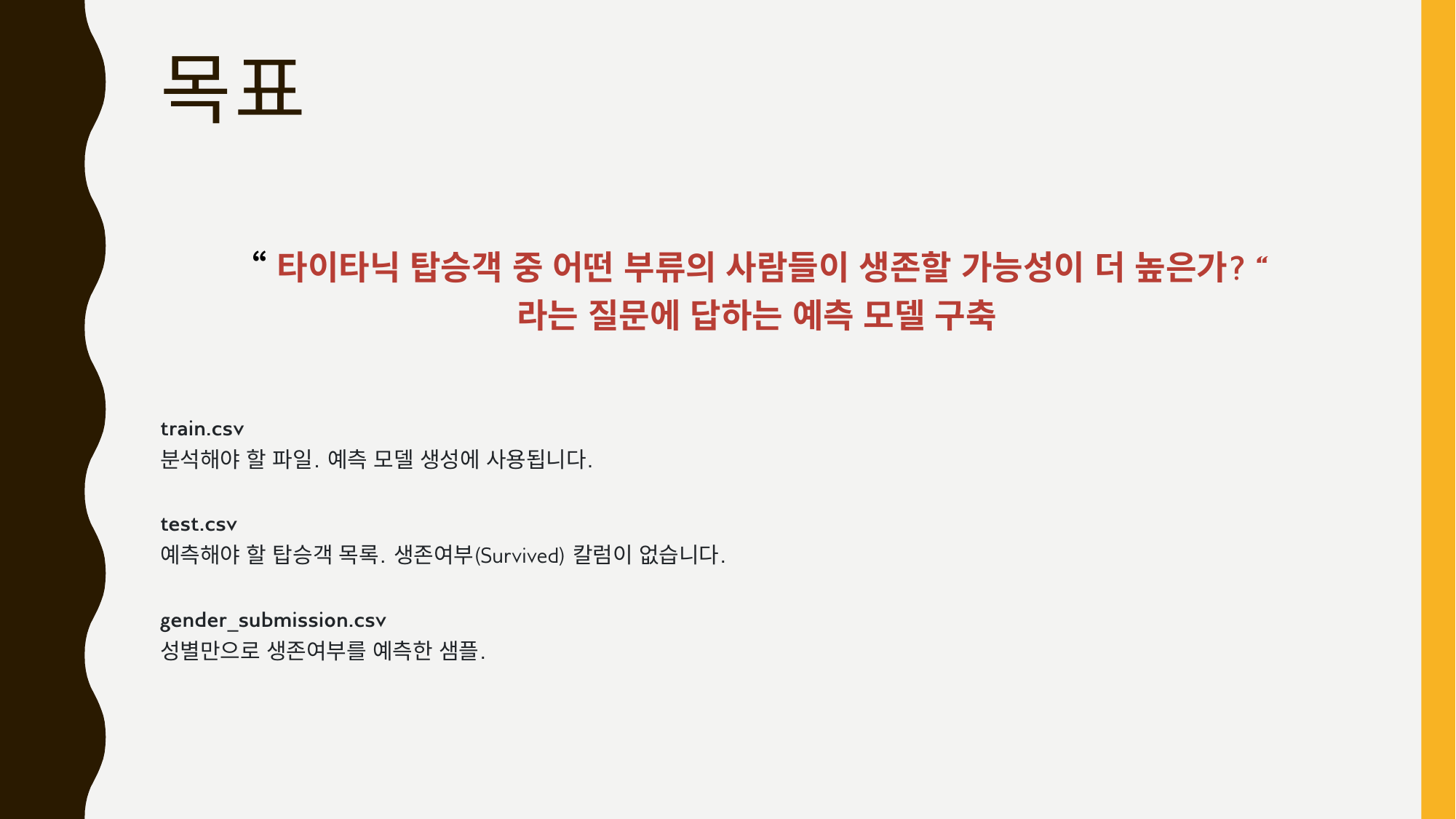

# 목표

“ 타이타닉 탑승객 중 어떤 부류의 사람들이 생존할 가능성이 더 높은가? “
라는 질문에 답하는 예측 모델 구축

train.csv
분석해야 할 파일. 예측 모델 생성에 사용됩니다.

test.csv
예측해야 할 탑승객 목록. 생존여부(Survived) 칼럼이 없습니다.

gender_submission.csv
성별만으로 생존여부를 예측한 샘플.